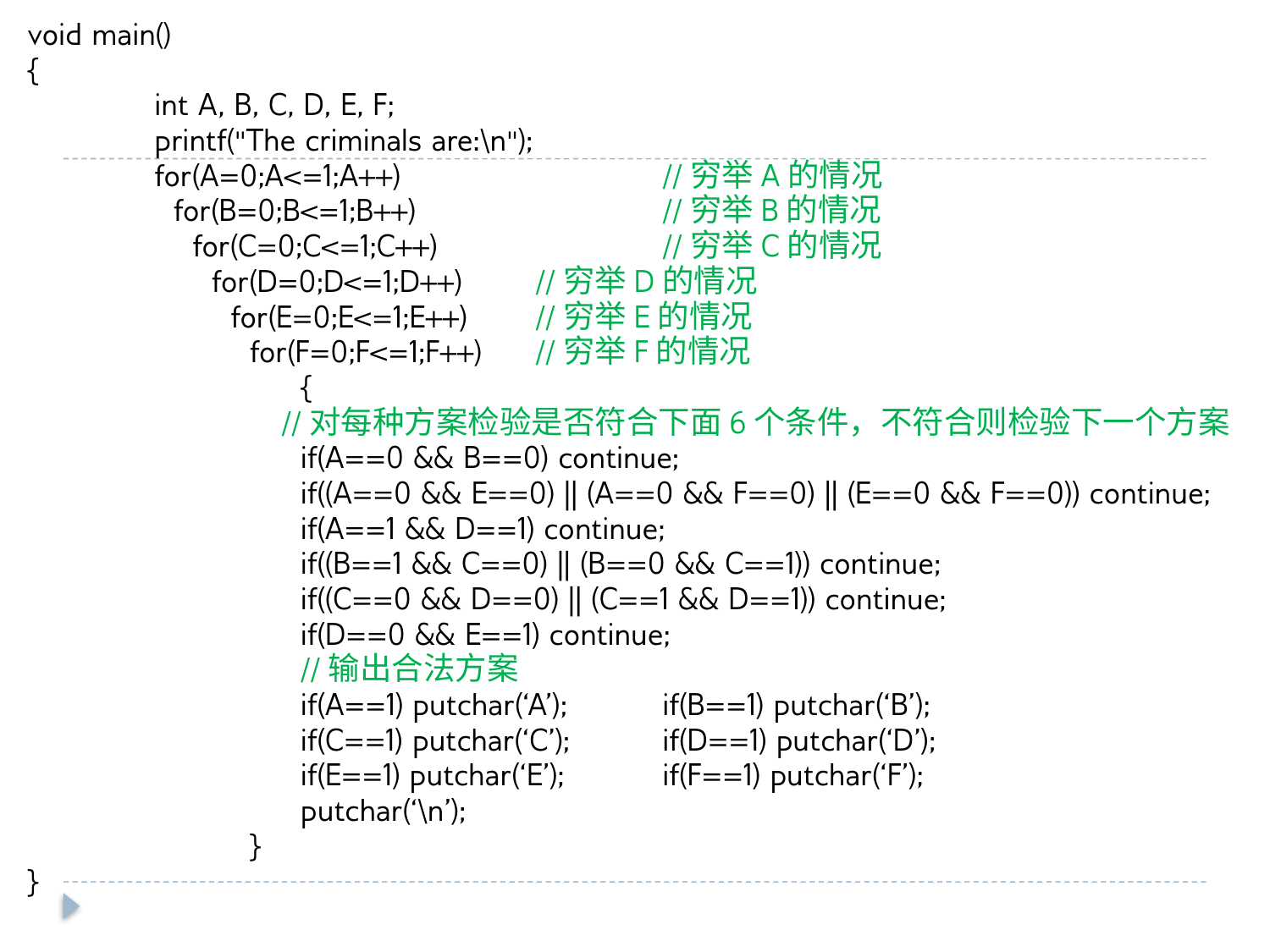

void main()
{
	int A, B, C, D, E, F;
	printf("The criminals are:\n");
	for(A=0;A<=1;A++)  		//穷举A的情况
	  for(B=0;B<=1;B++) 		//穷举B的情况
	    for(C=0;C<=1;C++) 		//穷举C的情况
	      for(D=0;D<=1;D++) 	//穷举D的情况
	        for(E=0;E<=1;E++) 	//穷举E的情况
	          for(F=0;F<=1;F++) 	//穷举F的情况
		  {
		//对每种方案检验是否符合下面6个条件，不符合则检验下一个方案
		  if(A==0 && B==0) continue;
		  if((A==0 && E==0) || (A==0 && F==0) || (E==0 && F==0)) continue;
		  if(A==1 && D==1) continue;
		  if((B==1 && C==0) || (B==0 && C==1)) continue;
		  if((C==0 && D==0) || (C==1 && D==1)) continue;
		  if(D==0 && E==1) continue;
		  //输出合法方案
		  if(A==1) putchar(‘A’);	if(B==1) putchar(‘B’);
		  if(C==1) putchar(‘C’);	if(D==1) putchar(‘D’);
		  if(E==1) putchar(‘E’);	if(F==1) putchar(‘F’);
		  putchar(‘\n’);
	          }
}